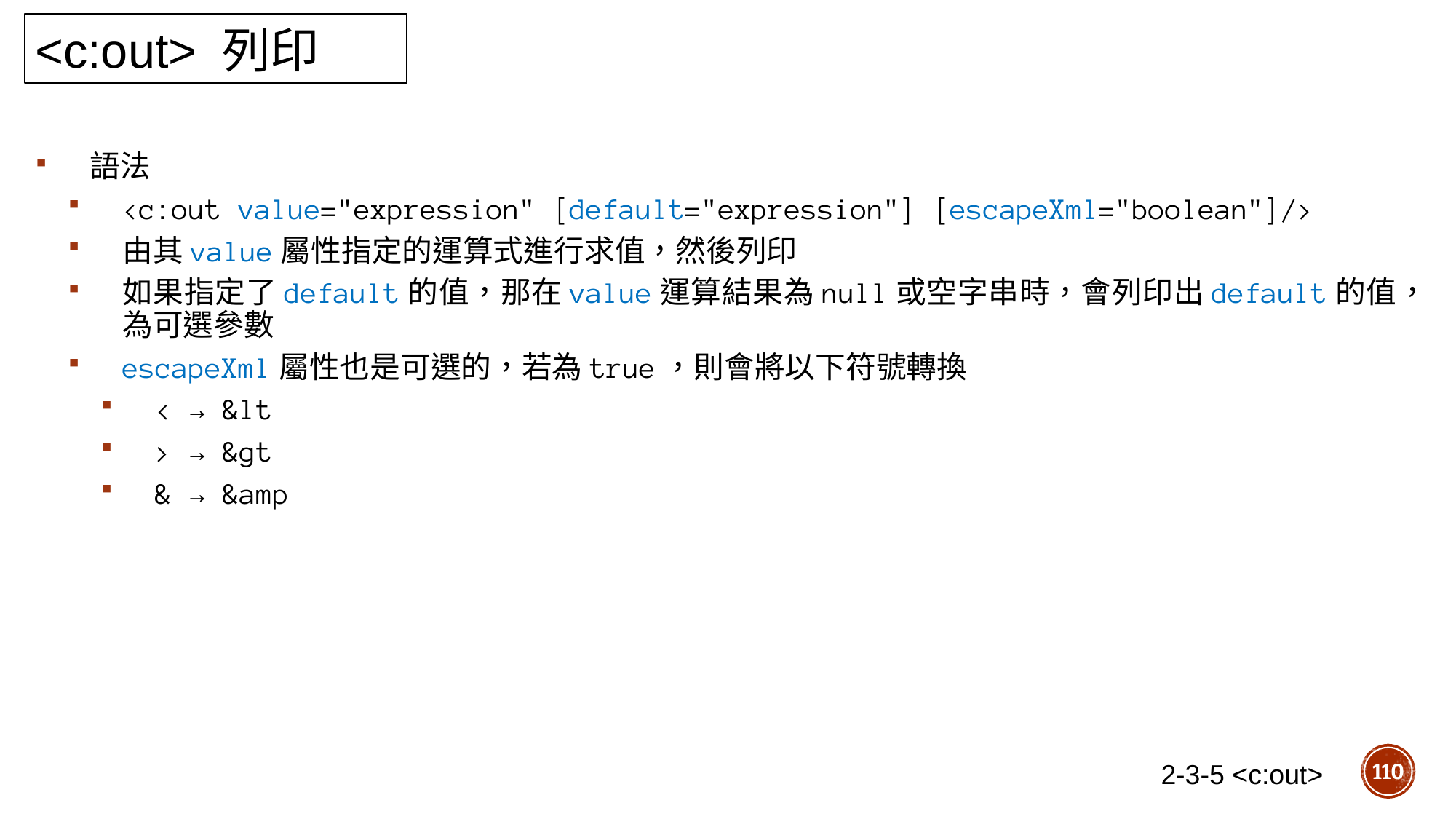

<c:out> 列印
語法
<c:out value="expression" [default="expression"] [escapeXml="boolean"]/>
由其value屬性指定的運算式進行求值，然後列印
如果指定了default的值，那在value運算結果為null或空字串時，會列印出default的值，為可選參數
escapeXml屬性也是可選的，若為true，則會將以下符號轉換
< → &lt
> → &gt
& → &amp

110
2-3-5 <c:out>